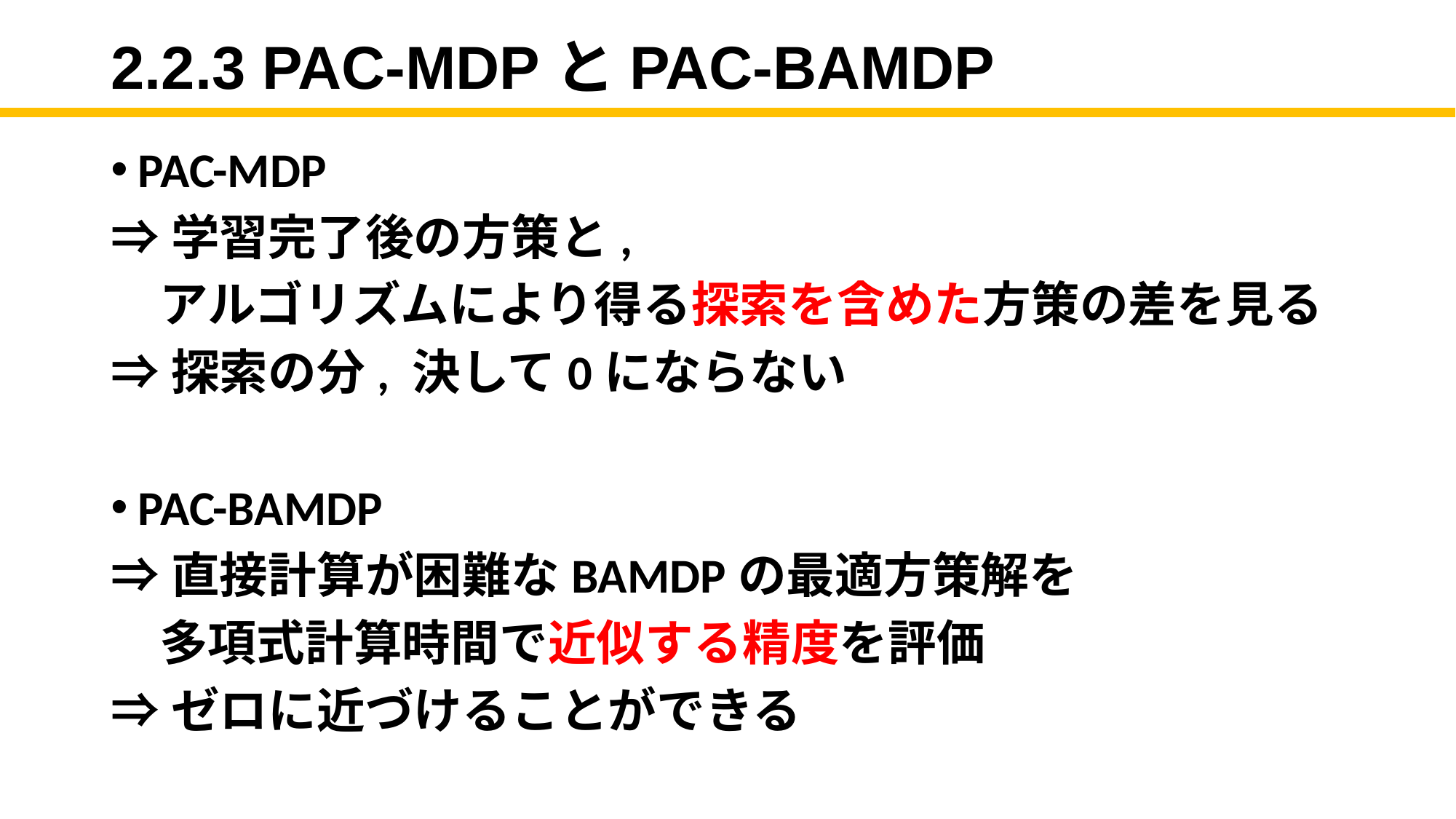

# 2.2.3 PAC-MDPとPAC-BAMDP
PAC-MDP
⇒学習完了後の方策と,
　アルゴリズムにより得る探索を含めた方策の差を見る
⇒探索の分, 決して0にならない

PAC-BAMDP
⇒直接計算が困難なBAMDPの最適方策解を
　多項式計算時間で近似する精度を評価
⇒ゼロに近づけることができる